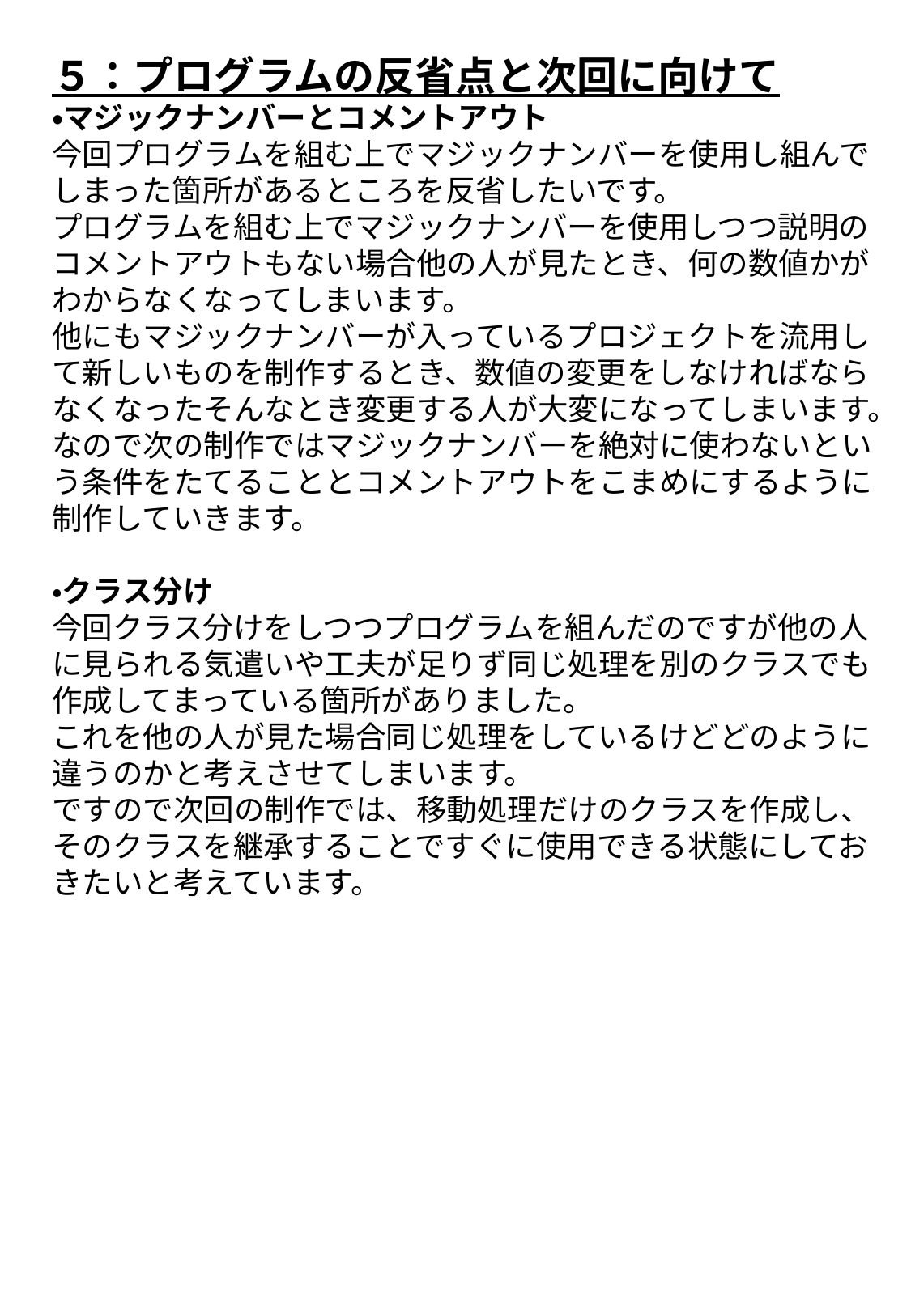

５：プログラムの反省点と次回に向けて
・マジックナンバーとコメントアウト
今回プログラムを組む上でマジックナンバーを使用し組んでしまった箇所があるところを反省したいです。
プログラムを組む上でマジックナンバーを使用しつつ説明のコメントアウトもない場合他の人が見たとき、何の数値かがわからなくなってしまいます。
他にもマジックナンバーが入っているプロジェクトを流用して新しいものを制作するとき、数値の変更をしなければならなくなったそんなとき変更する人が大変になってしまいます。なので次の制作ではマジックナンバーを絶対に使わないという条件をたてることとコメントアウトをこまめにするように制作していきます。

・クラス分け
今回クラス分けをしつつプログラムを組んだのですが他の人に見られる気遣いや工夫が足りず同じ処理を別のクラスでも作成してまっている箇所がありました。
これを他の人が見た場合同じ処理をしているけどどのように違うのかと考えさせてしまいます。
ですので次回の制作では、移動処理だけのクラスを作成し、そのクラスを継承することですぐに使用できる状態にしておきたいと考えています。